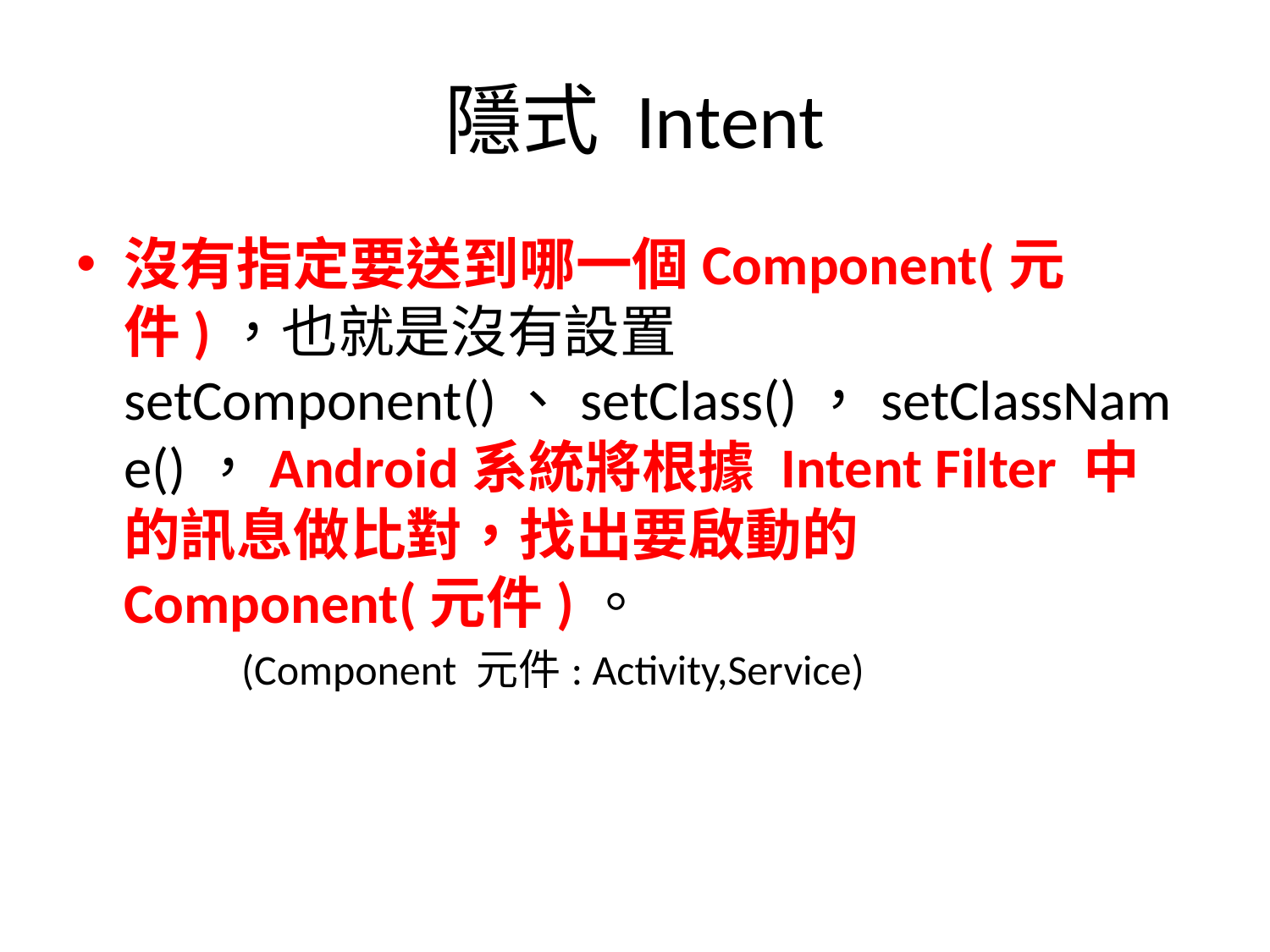

# 隱式 Intent
沒有指定要送到哪一個Component(元件)，也就是沒有設置setComponent()、setClass()，setClassName()，Android系統將根據 Intent Filter 中的訊息做比對，找出要啟動的Component(元件)。
    (Component 元件: Activity,Service)